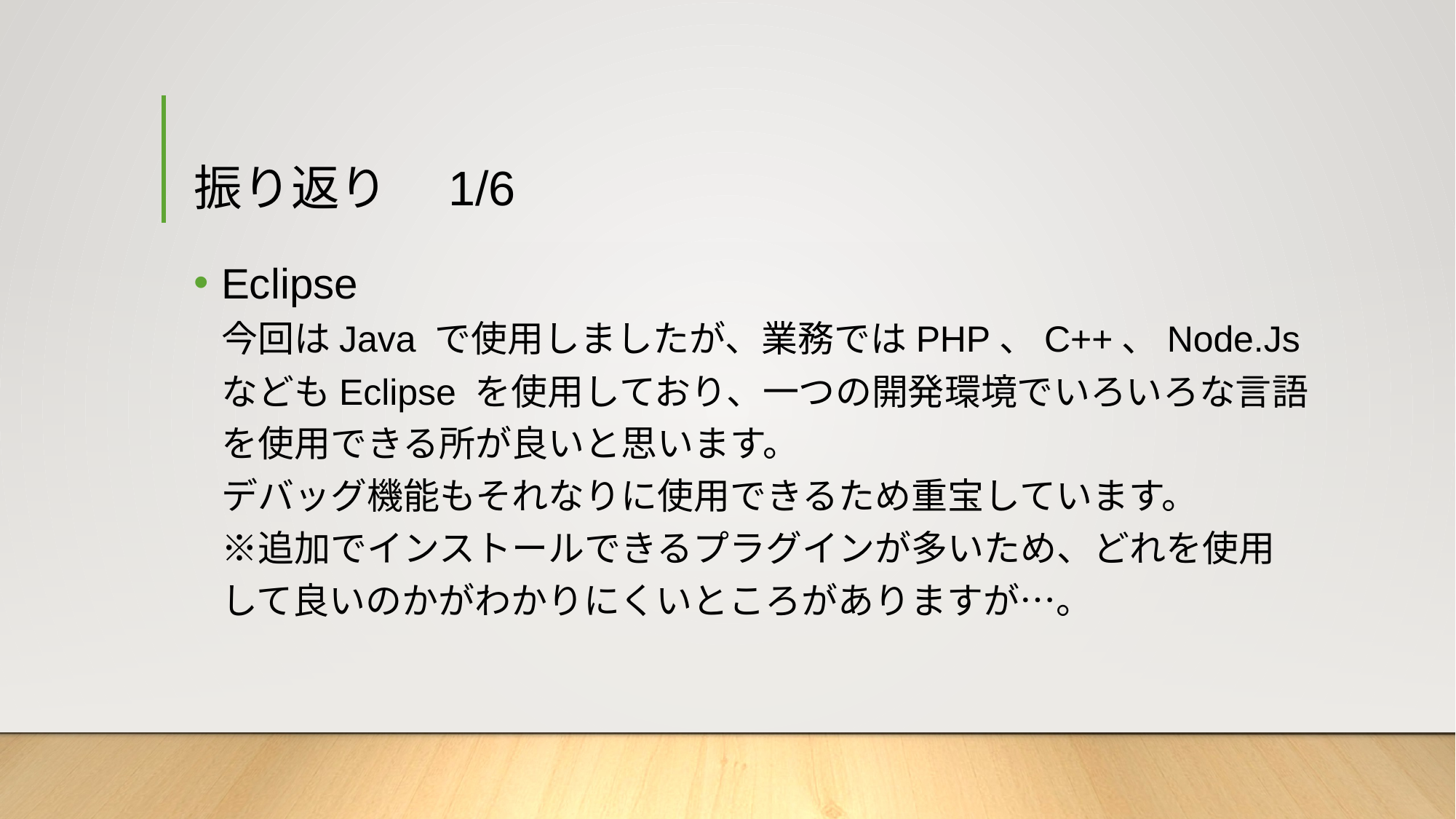

# 振り返り　1/6
Eclipse
今回はJava で使用しましたが、業務ではPHP、C++、Node.Js などもEclipse を使用しており、一つの開発環境でいろいろな言語を使用できる所が良いと思います。
デバッグ機能もそれなりに使用できるため重宝しています。
※追加でインストールできるプラグインが多いため、どれを使用して良いのかがわかりにくいところがありますが…。